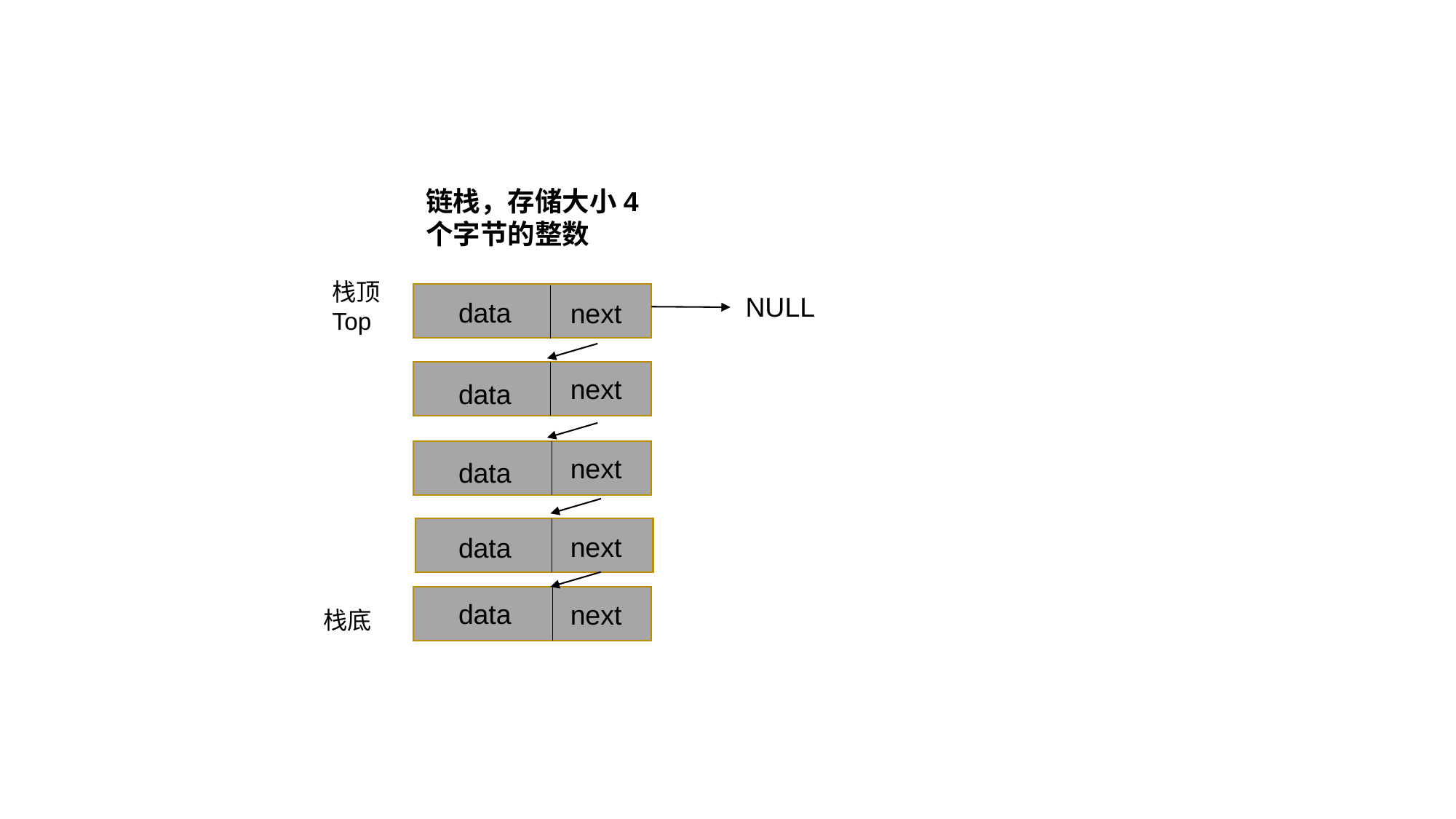

链栈，存储大小4个字节的整数
栈顶Top

NULL
data
next

next
data

next
data

next
data

data
next
栈底